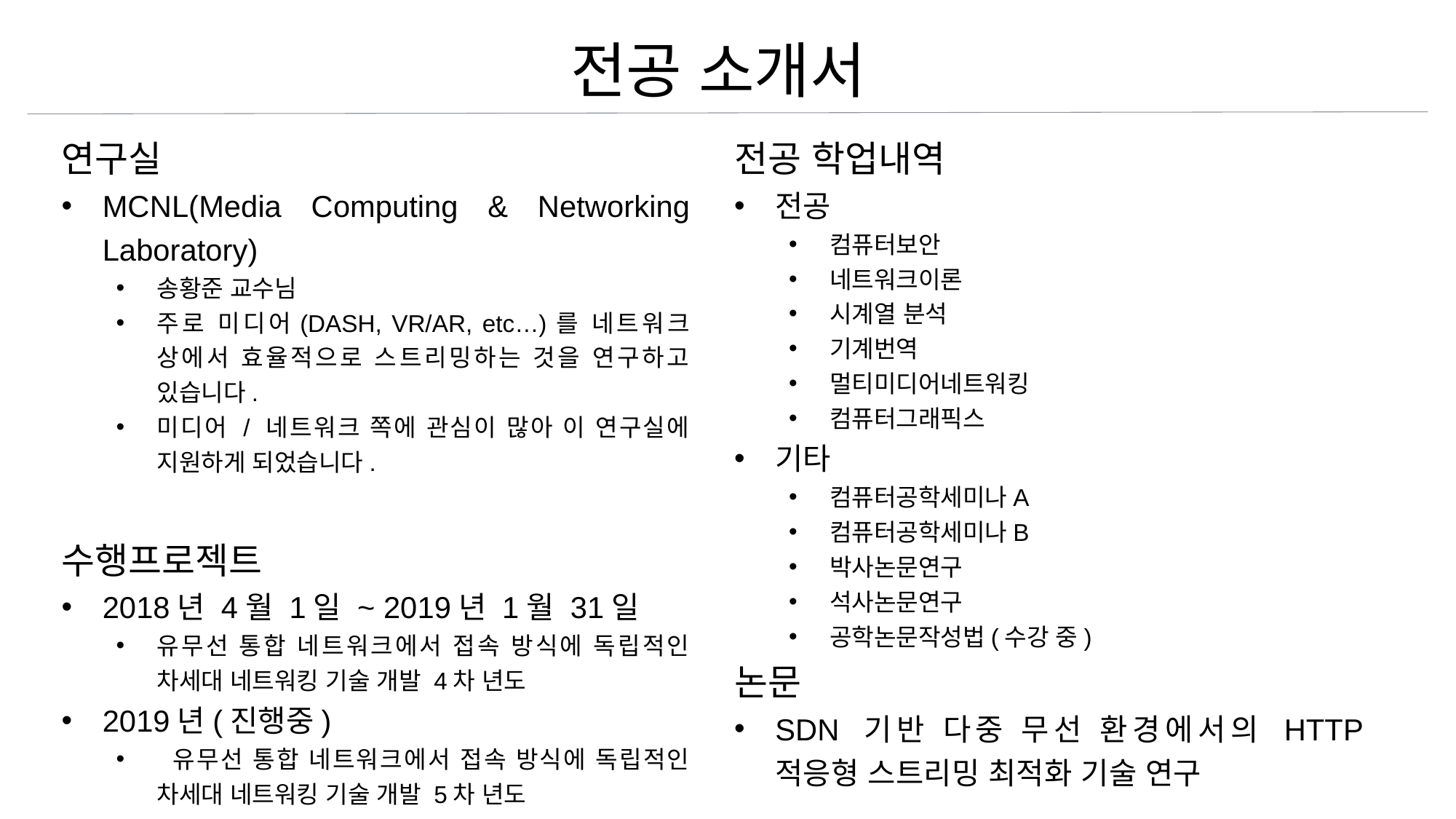

전공 소개서
연구실
MCNL(Media Computing & Networking Laboratory)
송황준 교수님
주로 미디어(DASH, VR/AR, etc…)를 네트워크 상에서 효율적으로 스트리밍하는 것을 연구하고 있습니다.
미디어 / 네트워크 쪽에 관심이 많아 이 연구실에 지원하게 되었습니다.

수행프로젝트
2018년 4월 1일 ~ 2019년 1월 31일
유무선 통합 네트워크에서 접속 방식에 독립적인 차세대 네트워킹 기술 개발 4차 년도
2019년(진행중)
 유무선 통합 네트워크에서 접속 방식에 독립적인 차세대 네트워킹 기술 개발 5차 년도

전공 학업내역
전공
컴퓨터보안
네트워크이론
시계열 분석
기계번역
멀티미디어네트워킹
컴퓨터그래픽스
기타
컴퓨터공학세미나A
컴퓨터공학세미나B
박사논문연구
석사논문연구
공학논문작성법(수강 중)
논문
SDN 기반 다중 무선 환경에서의 HTTP 적응형 스트리밍 최적화 기술 연구